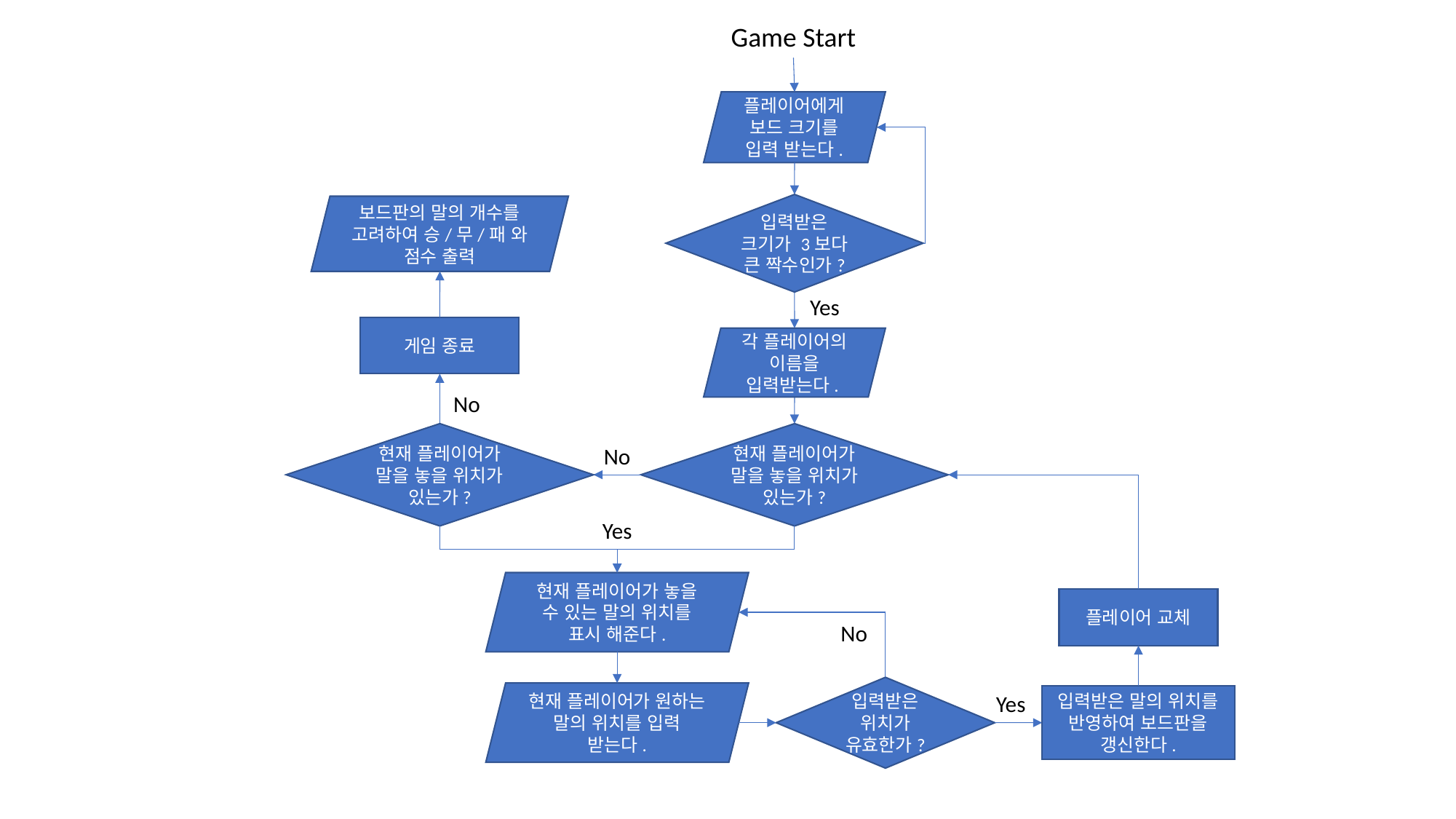

Game Start
플레이어에게 보드 크기를 입력 받는다.
입력받은 크기가 3보다 큰 짝수인가?
보드판의 말의 개수를 고려하여 승/무/패 와 점수 출력
Yes
게임 종료
각 플레이어의 이름을 입력받는다.
No
현재 플레이어가 말을 놓을 위치가 있는가?
현재 플레이어가 말을 놓을 위치가 있는가?
No
Yes
현재 플레이어가 놓을 수 있는 말의 위치를 표시 해준다.
플레이어 교체
No
입력받은 위치가 유효한가?
현재 플레이어가 원하는 말의 위치를 입력 받는다.
Yes
입력받은 말의 위치를 반영하여 보드판을 갱신한다.